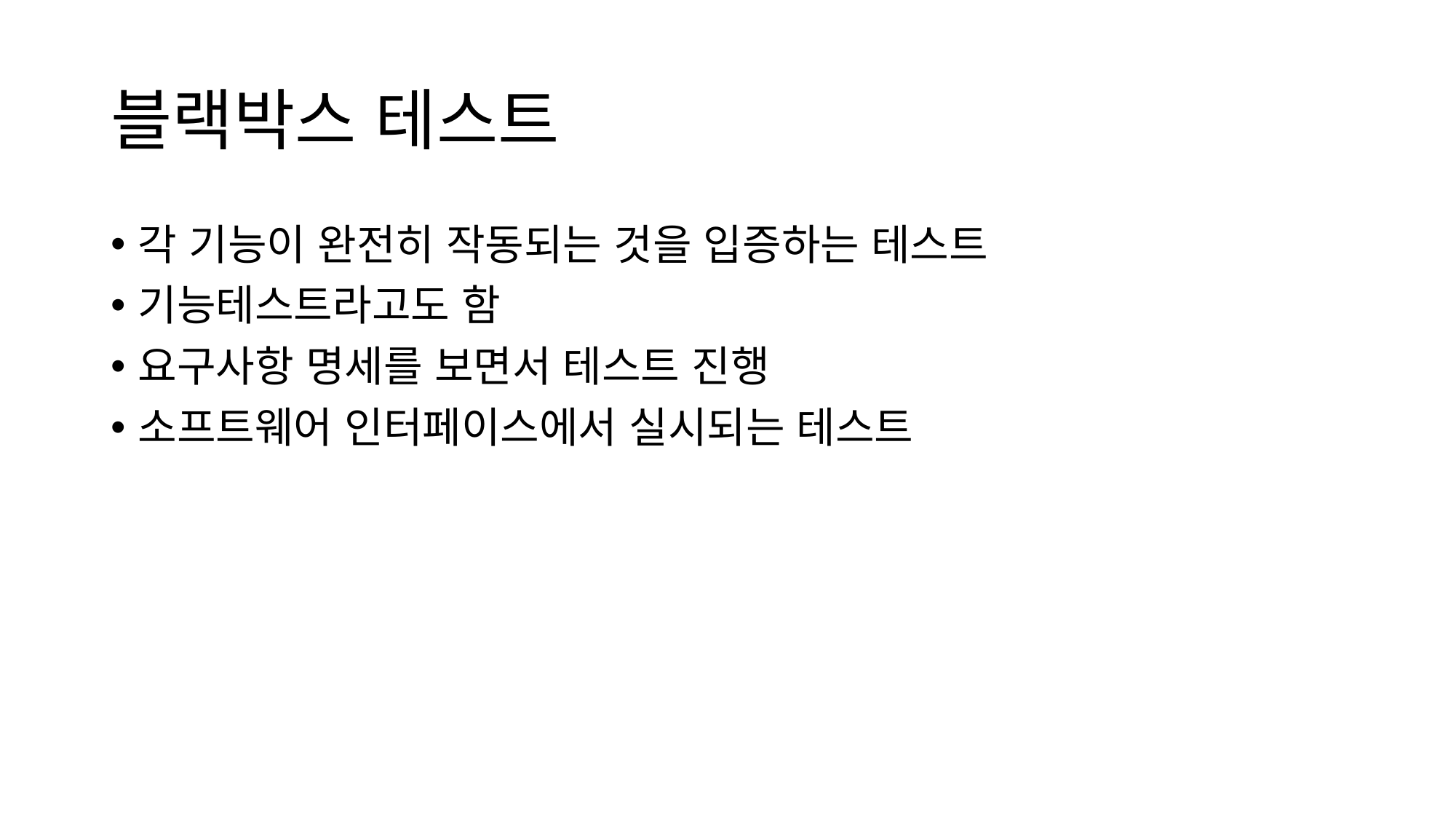

# 블랙박스 테스트
각 기능이 완전히 작동되는 것을 입증하는 테스트
기능테스트라고도 함
요구사항 명세를 보면서 테스트 진행
소프트웨어 인터페이스에서 실시되는 테스트